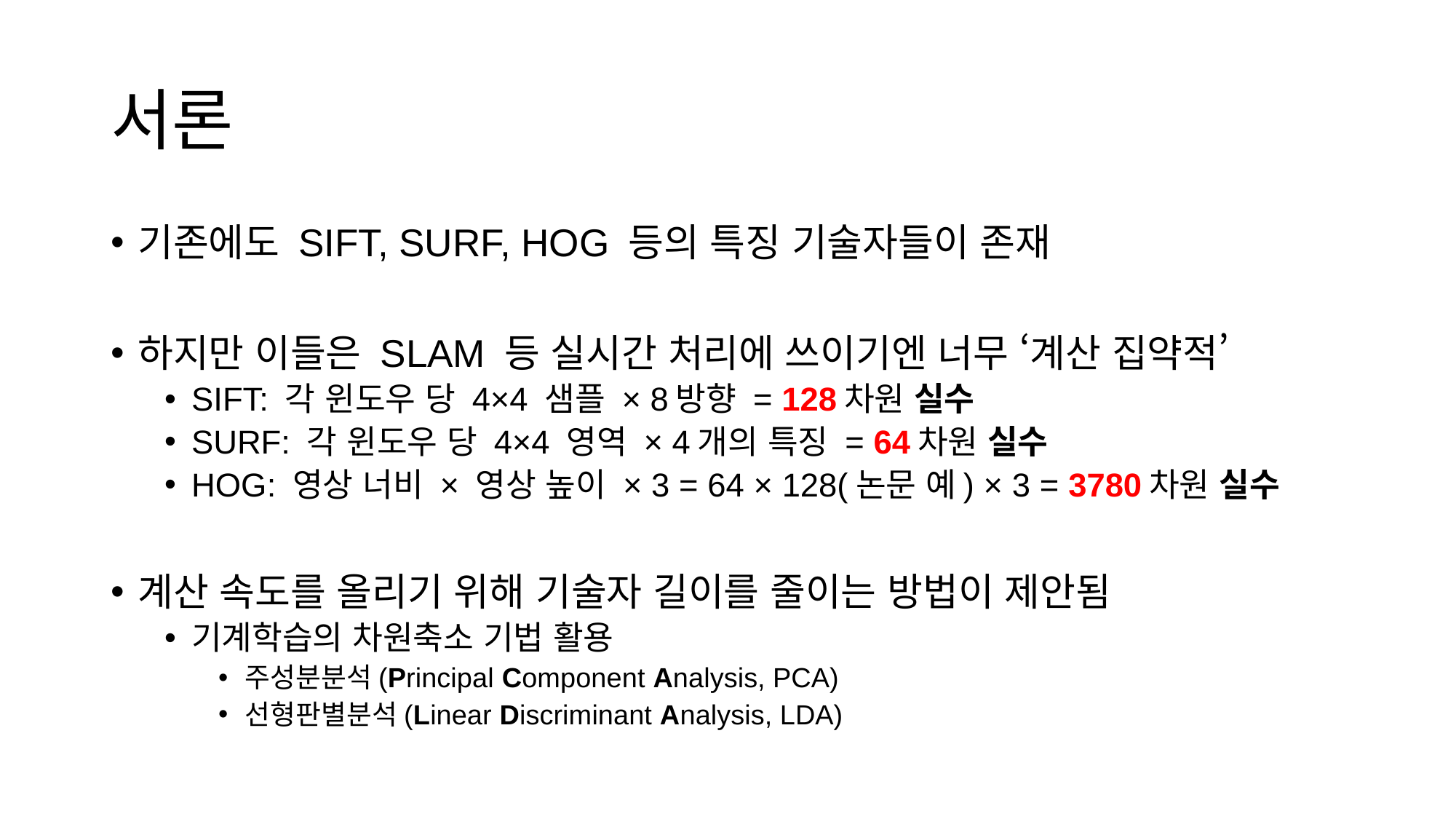

# 서론
기존에도 SIFT, SURF, HOG 등의 특징 기술자들이 존재

하지만 이들은 SLAM 등 실시간 처리에 쓰이기엔 너무 ‘계산 집약적’
SIFT: 각 윈도우 당 4×4 샘플 × 8방향 = 128차원 실수
SURF: 각 윈도우 당 4×4 영역 × 4개의 특징 = 64차원 실수
HOG: 영상 너비 × 영상 높이 × 3 = 64 × 128(논문 예) × 3 = 3780차원 실수

계산 속도를 올리기 위해 기술자 길이를 줄이는 방법이 제안됨
기계학습의 차원축소 기법 활용
주성분분석(Principal Component Analysis, PCA)
선형판별분석(Linear Discriminant Analysis, LDA)